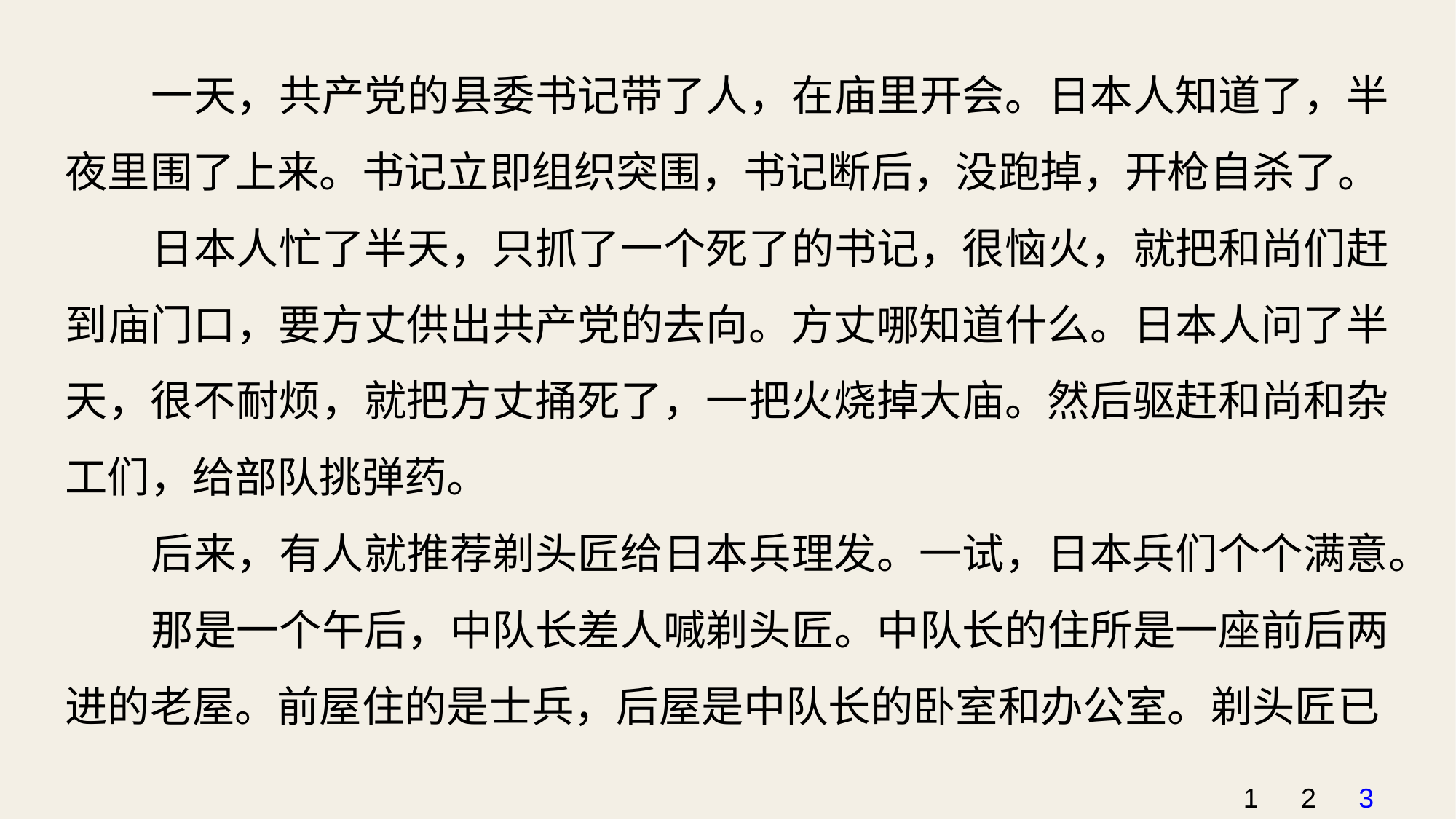

一天，共产党的县委书记带了人，在庙里开会。日本人知道了，半夜里围了上来。书记立即组织突围，书记断后，没跑掉，开枪自杀了。
日本人忙了半天，只抓了一个死了的书记，很恼火，就把和尚们赶到庙门口，要方丈供出共产党的去向。方丈哪知道什么。日本人问了半天，很不耐烦，就把方丈捅死了，一把火烧掉大庙。然后驱赶和尚和杂工们，给部队挑弹药。
后来，有人就推荐剃头匠给日本兵理发。一试，日本兵们个个满意。
那是一个午后，中队长差人喊剃头匠。中队长的住所是一座前后两进的老屋。前屋住的是士兵，后屋是中队长的卧室和办公室。剃头匠已
1
2
3